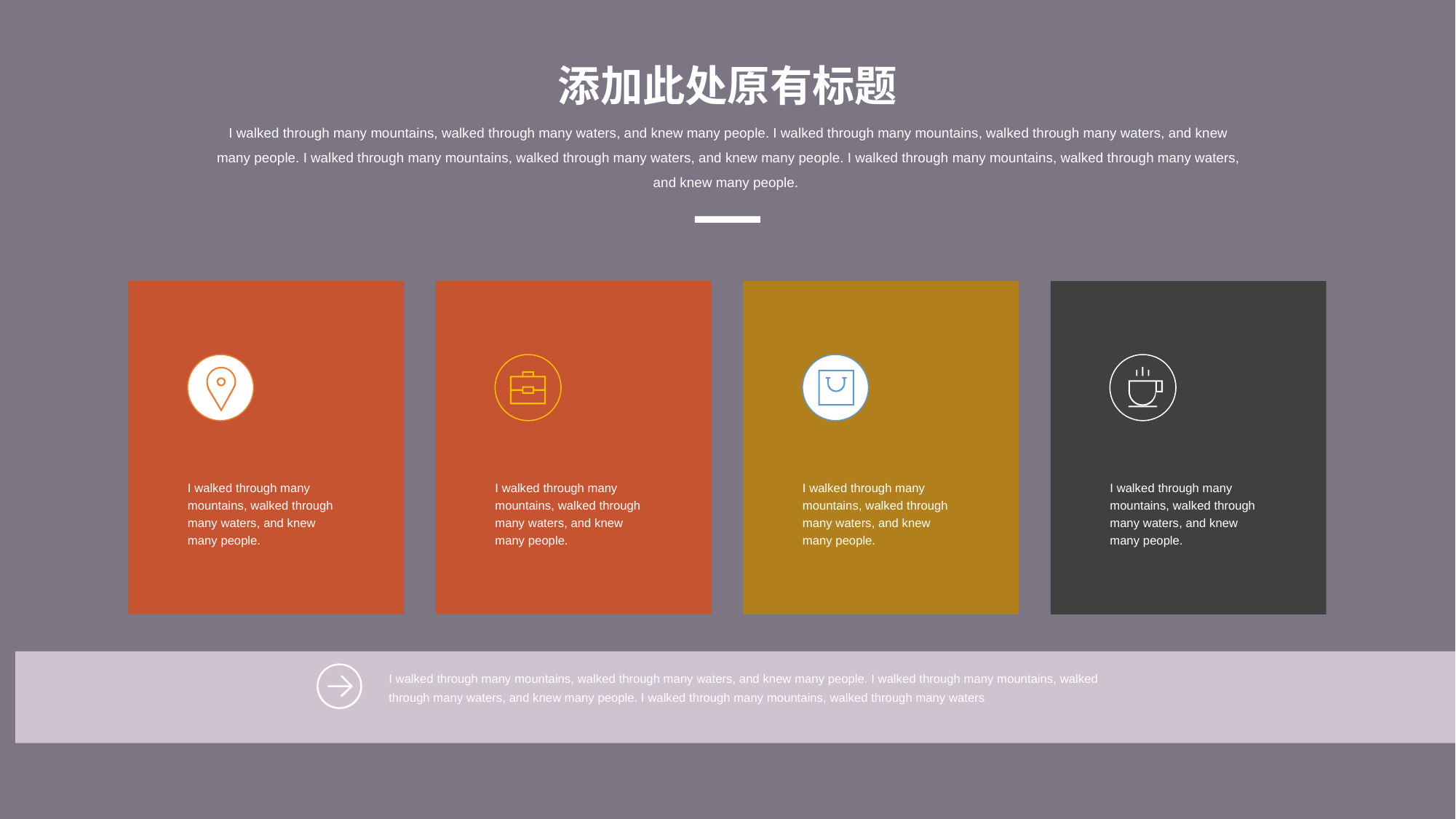

添加此处原有标题
I walked through many mountains, walked through many waters, and knew many people. I walked through many mountains, walked through many waters, and knew many people. I walked through many mountains, walked through many waters, and knew many people. I walked through many mountains, walked through many waters, and knew many people.

I walked through many mountains, walked through many waters, and knew many people.

I walked through many mountains, walked through many waters, and knew many people.

I walked through many mountains, walked through many waters, and knew many people.

I walked through many mountains, walked through many waters, and knew many people.

I walked through many mountains, walked through many waters, and knew many people. I walked through many mountains, walked through many waters, and knew many people. I walked through many mountains, walked through many waters